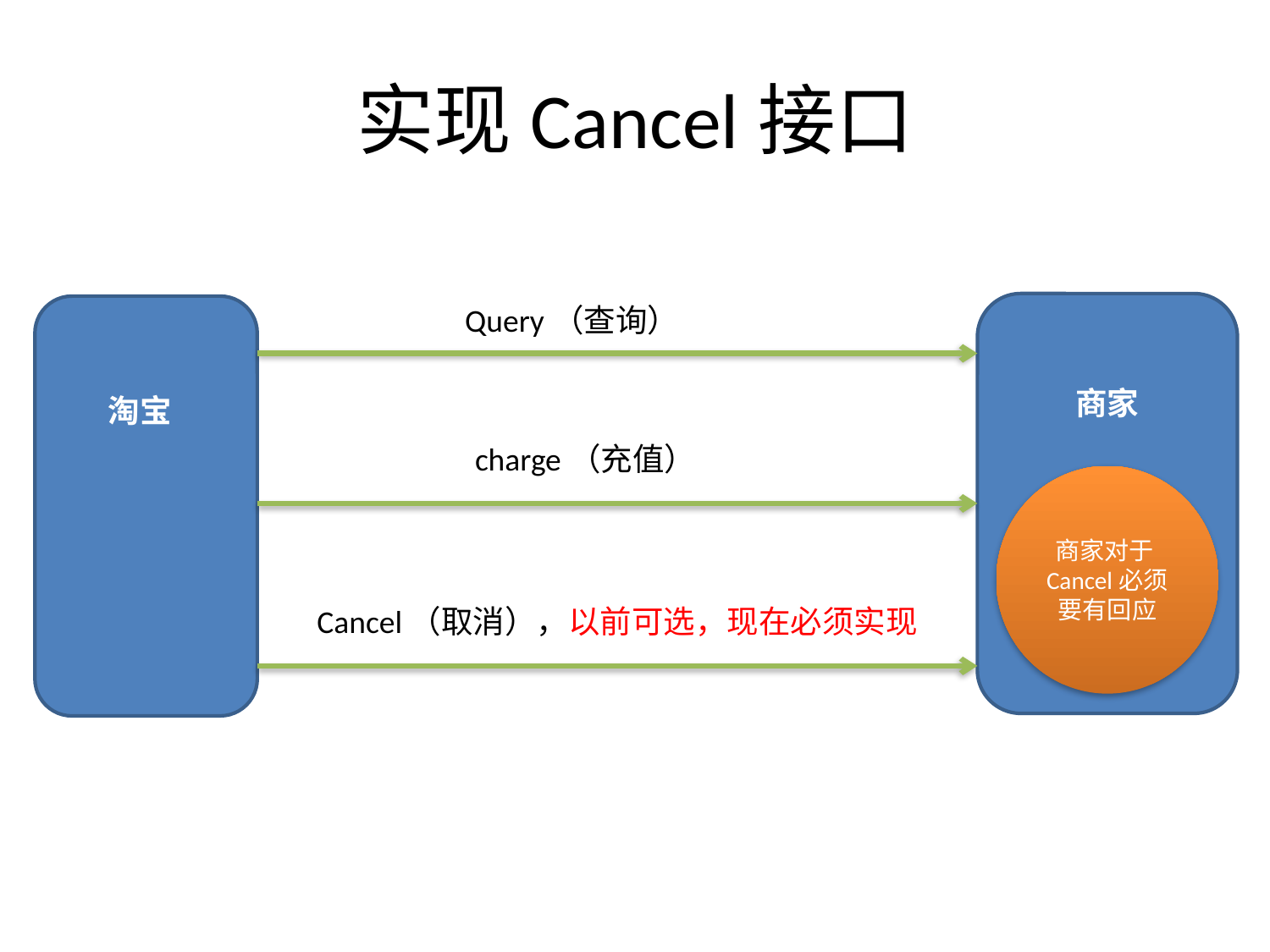

# 实现Cancel接口

Query（查询）

商家
淘宝
charge（充值）
商家对于Cancel必须要有回应
Cancel（取消），以前可选，现在必须实现